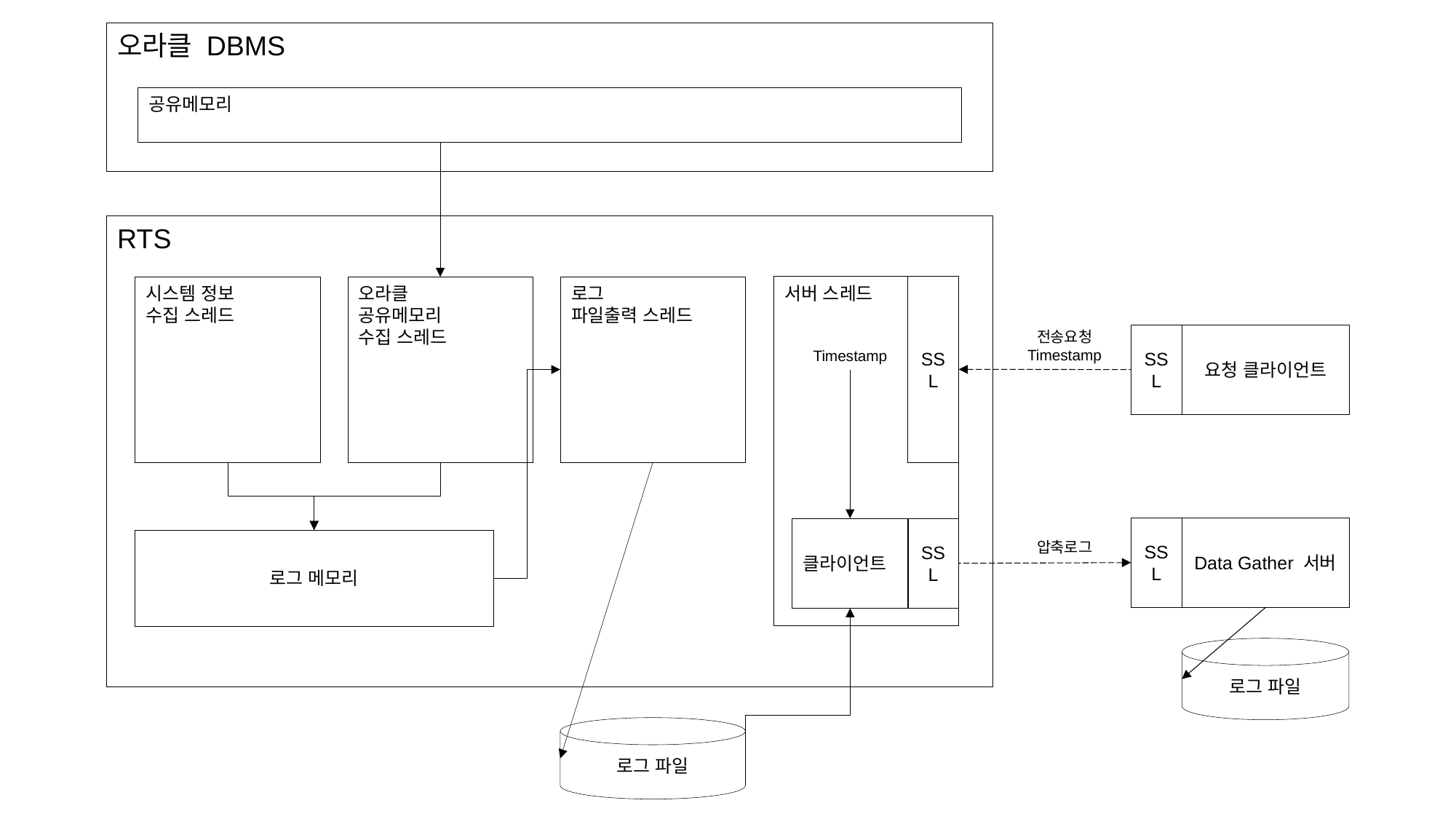

오라클 DBMS
공유메모리
RTS
서버 스레드
SSL
Timestamp
클라이언트
SSL
시스템 정보
수집 스레드
오라클
공유메모리
수집 스레드
로그
파일출력 스레드
전송요청
Timestamp
SSL
요청 클라이언트
SSL
Data Gather 서버
압축로그
로그 파일
로그 메모리
로그 파일